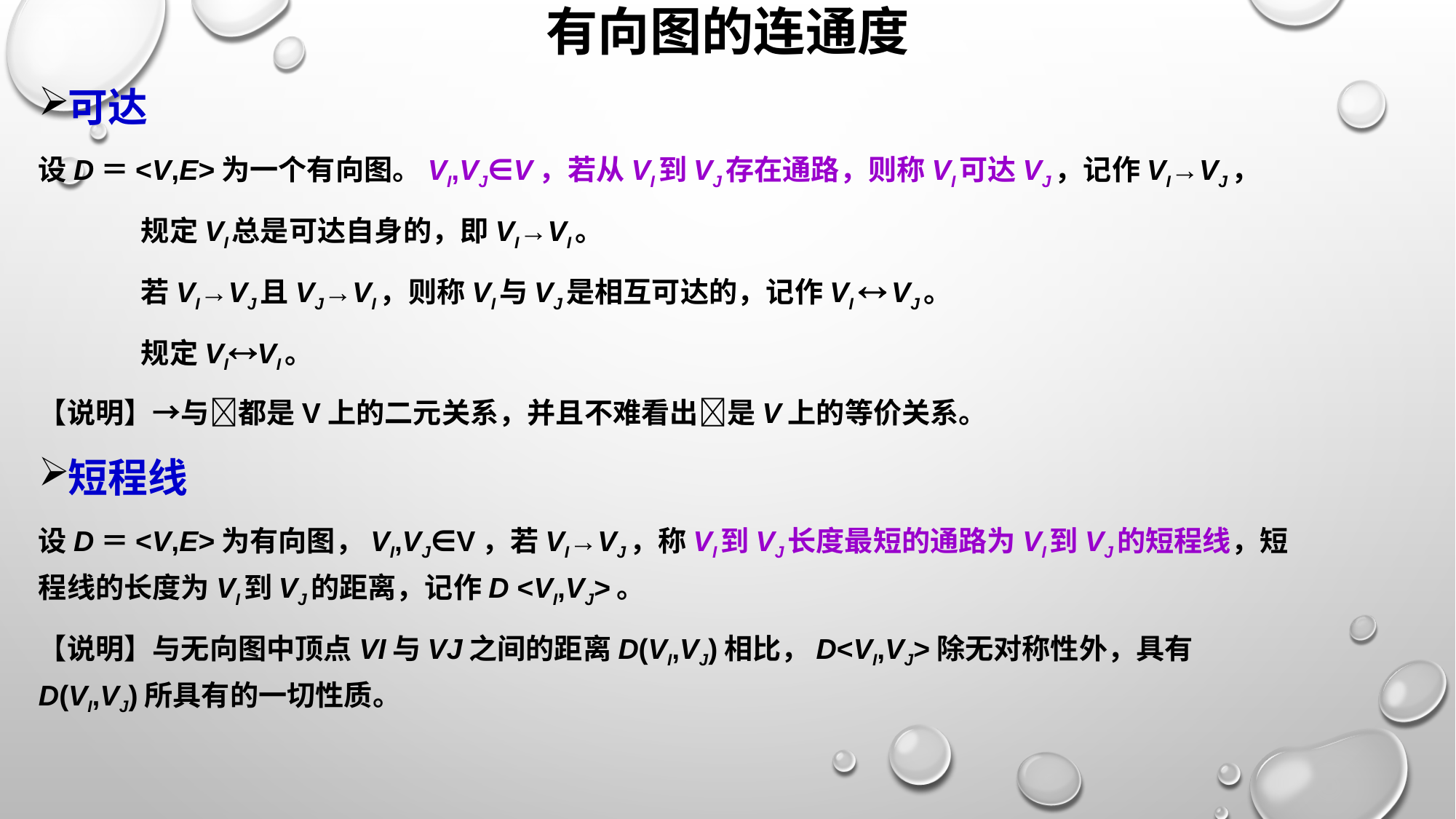

# 有向图的连通度
可达
设D＝<V,E>为一个有向图。vi,vj∈V，若从vi到vj存在通路，则称vi可达vj，记作vi→vj，
	规定vi总是可达自身的，即vi→vi。
	若vi→vj且vj→vi，则称vi与vj是相互可达的，记作vi ↔ vj。
	规定vi↔vi。
【说明】→与↔都是V上的二元关系，并且不难看出↔是V上的等价关系。
短程线
设D＝<V,E>为有向图，vi,vj∈V，若vi→vj，称vi到vj长度最短的通路为vi到vj的短程线，短程线的长度为vi到vj的距离，记作d <vi,vj>。
【说明】与无向图中顶点vi与vj之间的距离d(vi,vj)相比，d<vi,vj>除无对称性外，具有d(vi,vj)所具有的一切性质。